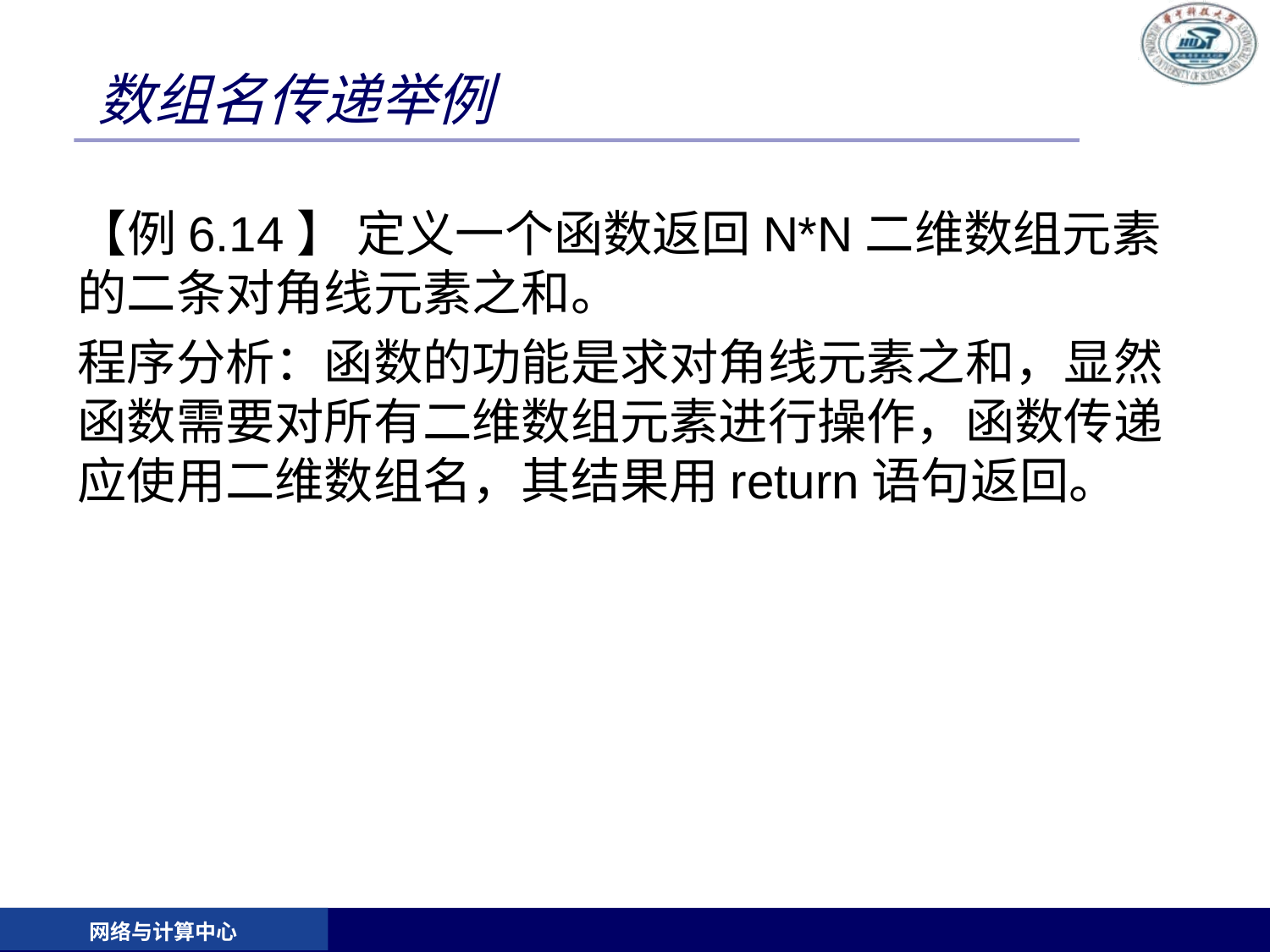

# 数组名传递举例
【例6.14】 定义一个函数返回N*N二维数组元素的二条对角线元素之和。
程序分析：函数的功能是求对角线元素之和，显然函数需要对所有二维数组元素进行操作，函数传递应使用二维数组名，其结果用return语句返回。

网络与计算中心